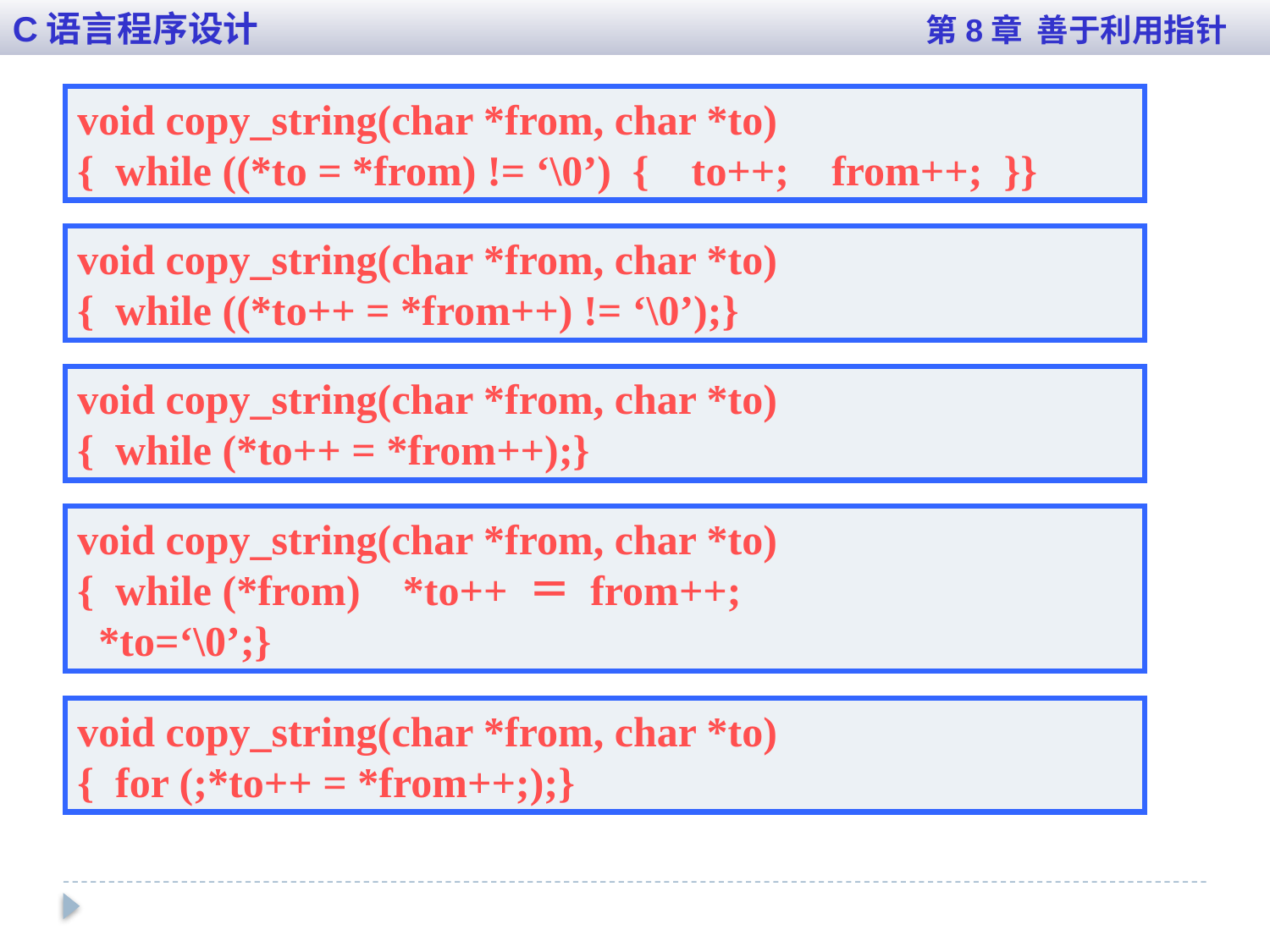

C语言程序设计                                                                                   第8章  善于利用指针
void copy_string(char *from, char *to)
{  while ((*to = *from) != ‘\0’)  {    to++;    from++;  }}
void copy_string(char *from, char *to)
{  while ((*to++ = *from++) != ‘\0’);}
void copy_string(char *from, char *to)
{  while (*to++ = *from++);}
void copy_string(char *from, char *to)
{  while (*from)    *to++ ＝ from++;
  *to=‘\0’;}
void copy_string(char *from, char *to)
{  for (;*to++ = *from++;);}